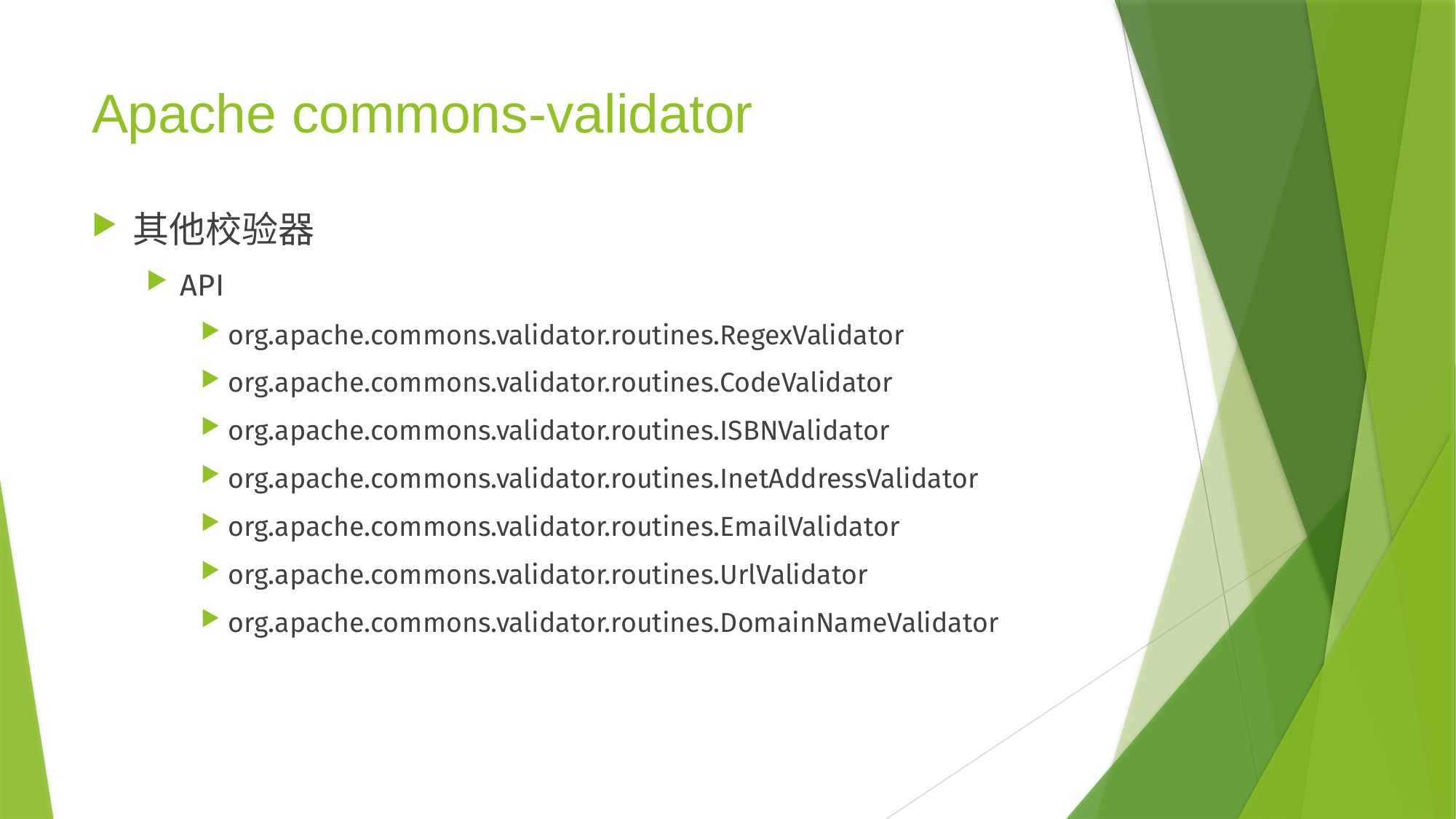

# Apache commons-validator
其他校验器
API
org.apache.commons.validator.routines.RegexValidator
org.apache.commons.validator.routines.CodeValidator
org.apache.commons.validator.routines.ISBNValidator
org.apache.commons.validator.routines.InetAddressValidator
org.apache.commons.validator.routines.EmailValidator
org.apache.commons.validator.routines.UrlValidator
org.apache.commons.validator.routines.DomainNameValidator